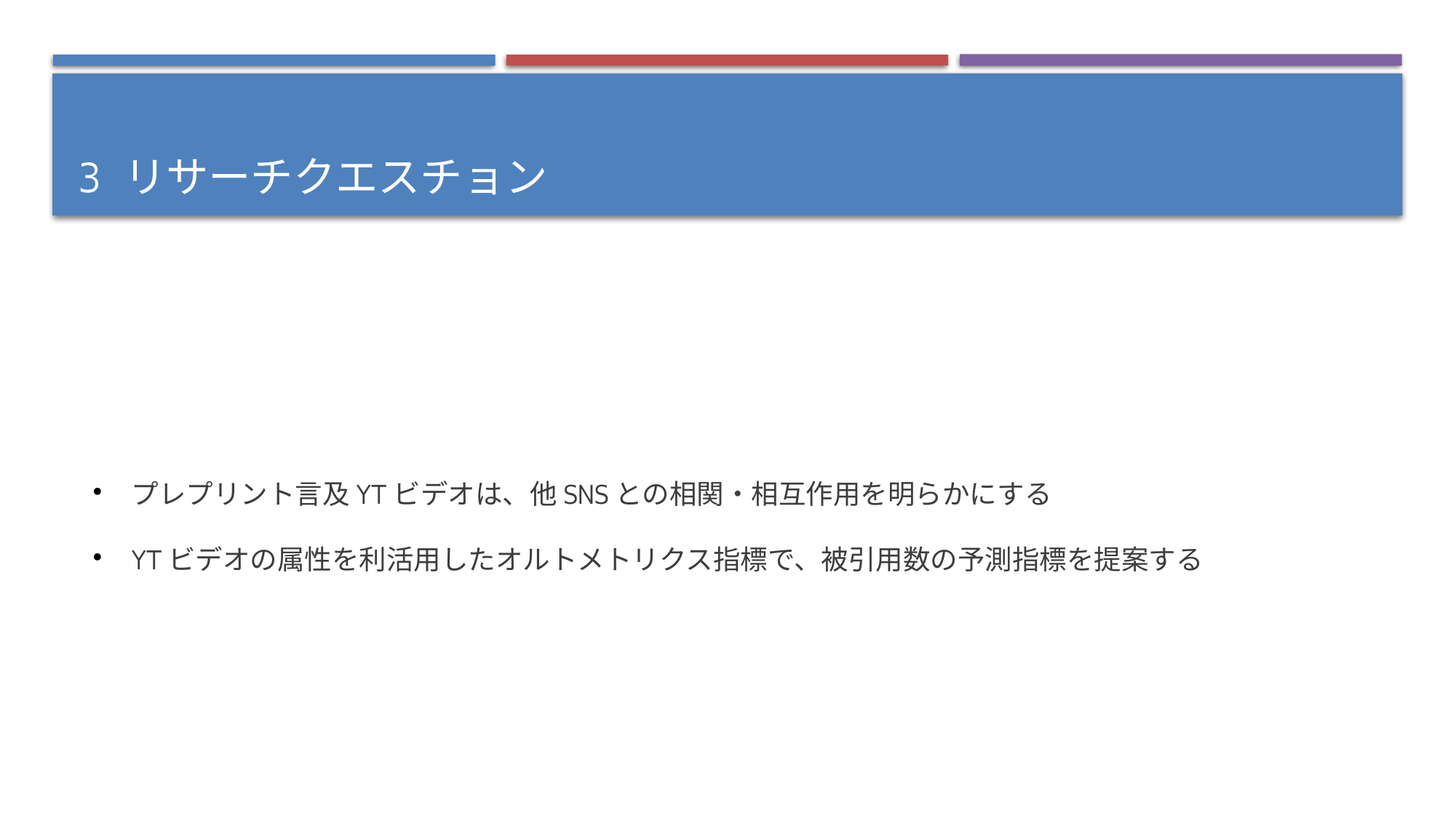

3 リサーチクエスチョン
プレプリント言及YTビデオは、他SNSとの相関・相互作用を明らかにする

YTビデオの属性を利活用したオルトメトリクス指標で、被引用数の予測指標を提案する